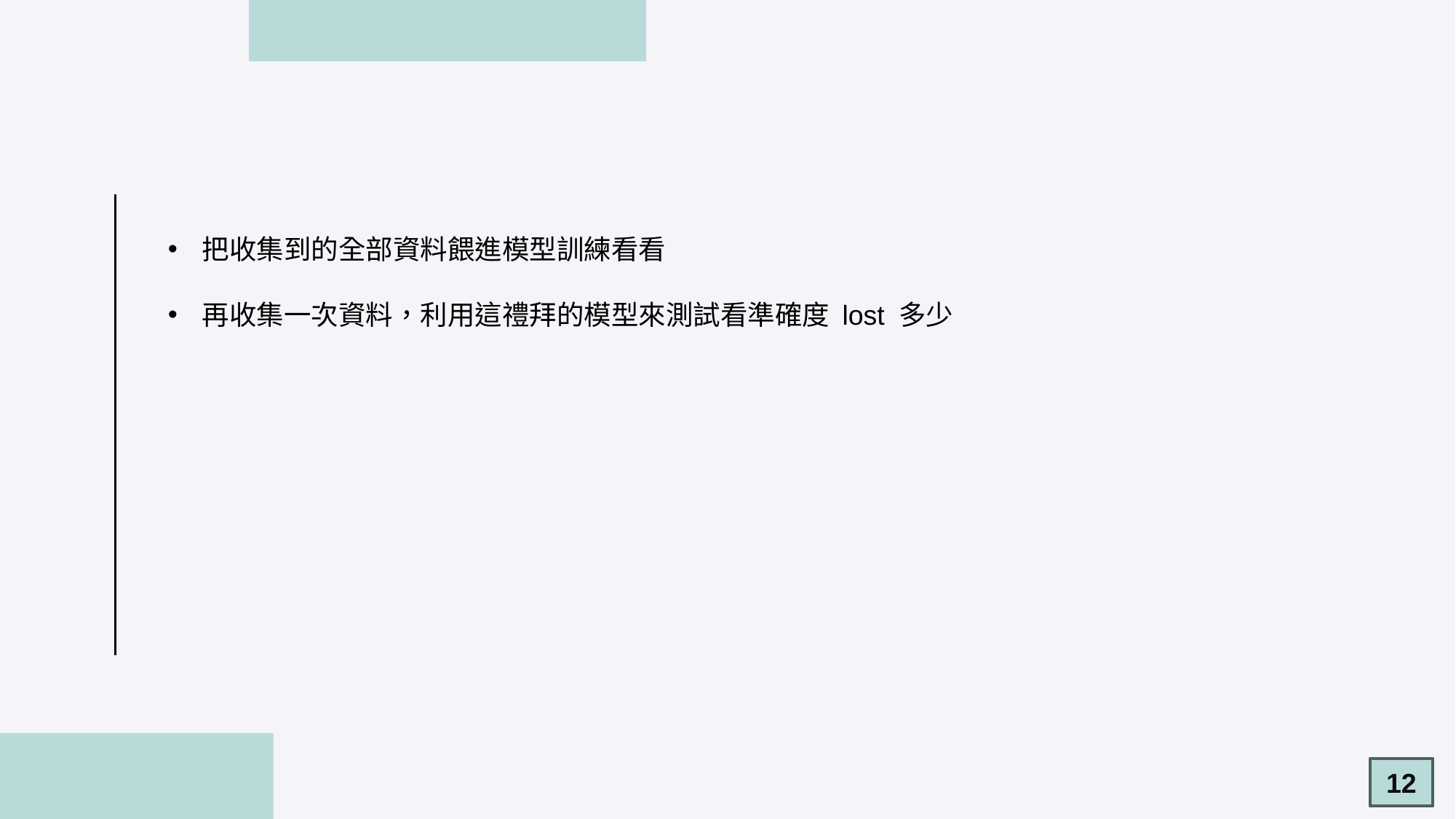

把收集到的全部資料餵進模型訓練看看
再收集一次資料，利用這禮拜的模型來測試看準確度 lost 多少

12